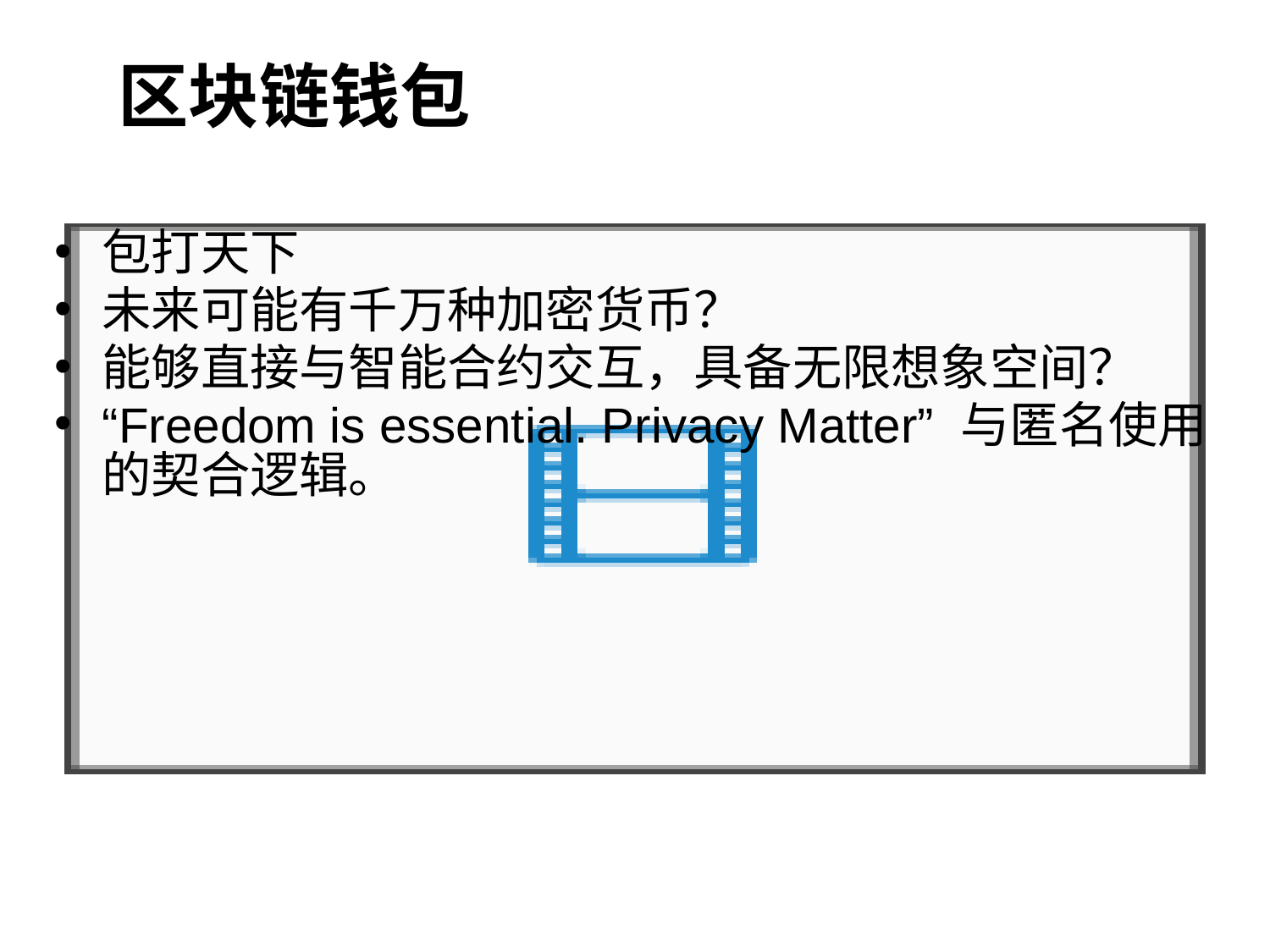

# 区块链钱包
包打天下
未来可能有千万种加密货币？
能够直接与智能合约交互，具备无限想象空间？
“Freedom is essential. Privacy Matter” 与匿名使用的契合逻辑。